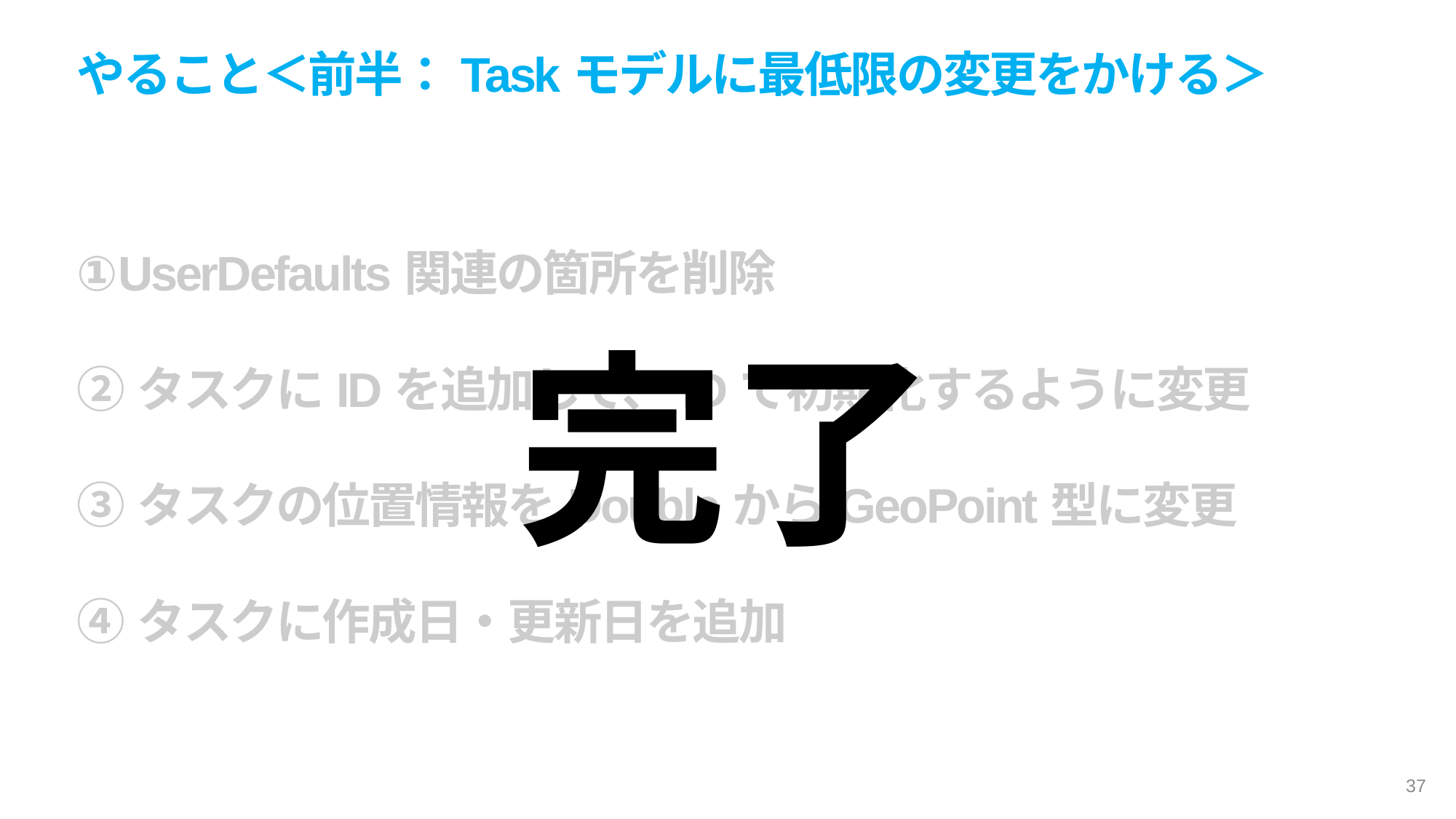

やること＜前半：Taskモデルに最低限の変更をかける＞
①UserDefaults関連の箇所を削除

②タスクにIDを追加して、IDで初期化するように変更

③タスクの位置情報をDoubleからGeoPoint型に変更

④タスクに作成日・更新日を追加

完了
37